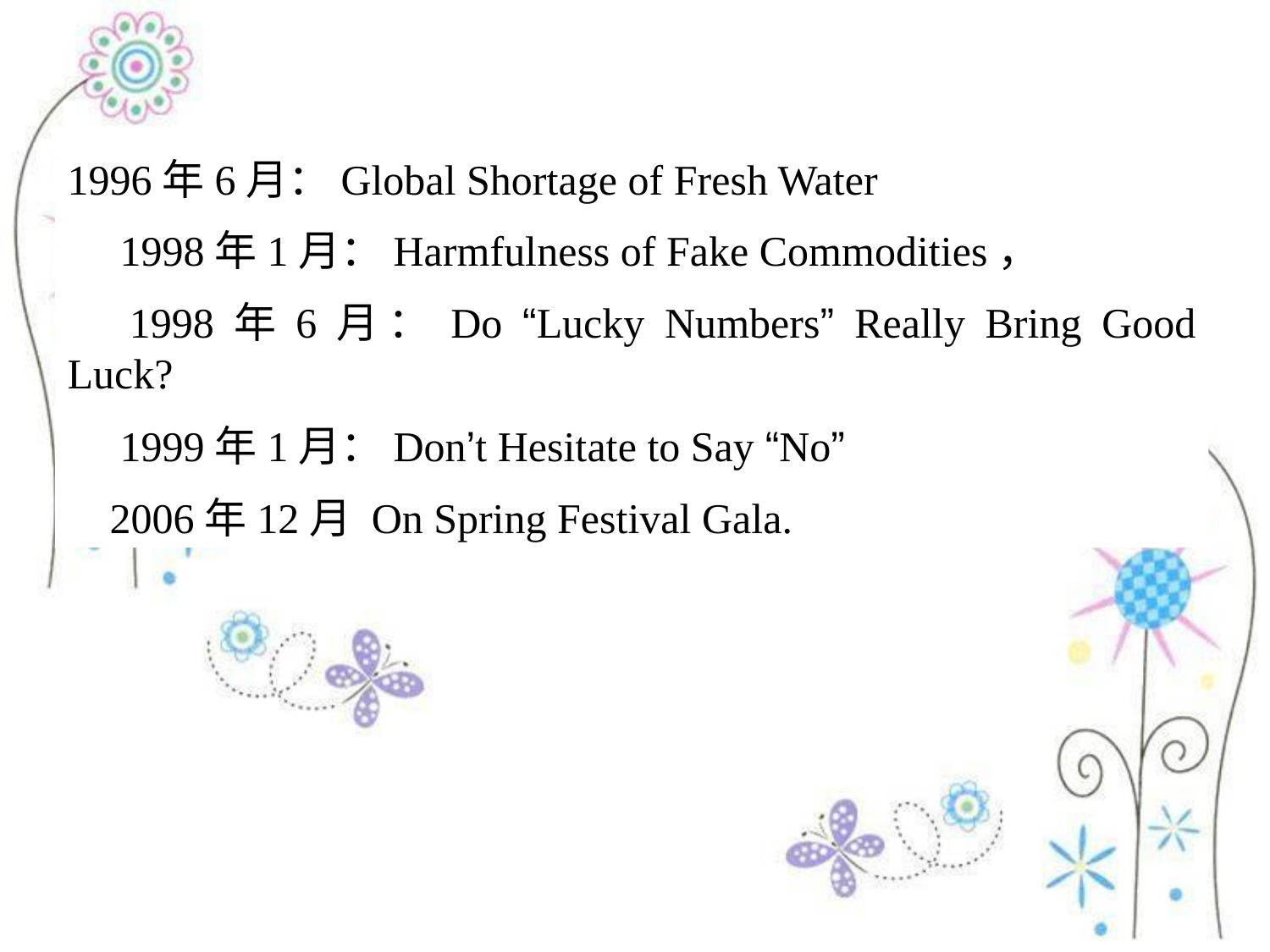

1996年6月：Global Shortage of Fresh Water
　1998年1月：Harmfulness of Fake Commodities，
　1998年6月：Do “Lucky Numbers” Really Bring Good Luck?
　1999年1月：Don’t Hesitate to Say “No”
    2006年12月 On Spring Festival Gala.